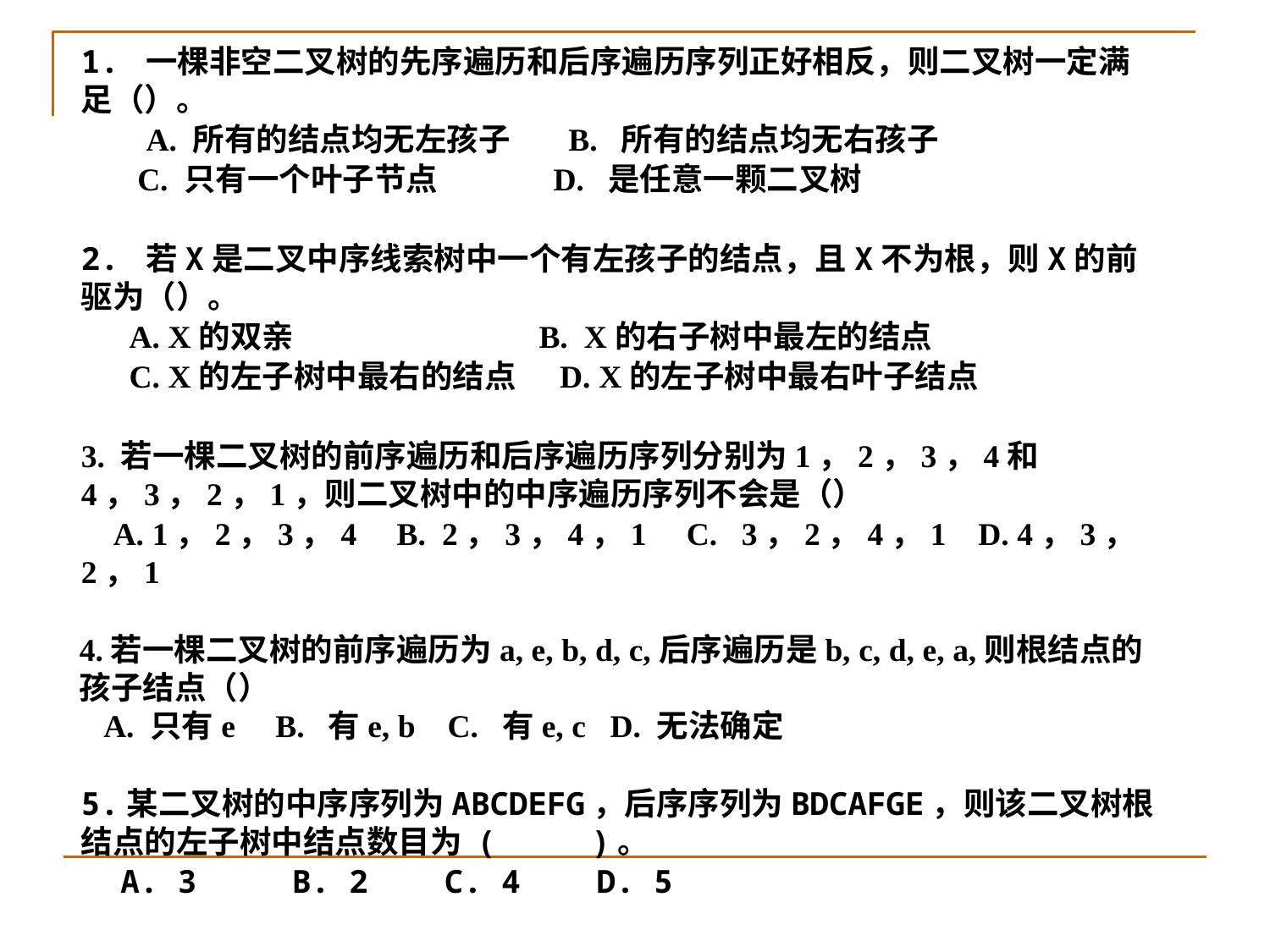

1. 一棵非空二叉树的先序遍历和后序遍历序列正好相反，则二叉树一定满足（）。
    A. 所有的结点均无左孩子       B.  所有的结点均无右孩子
       C. 只有一个叶子节点               D.  是任意一颗二叉树

2. 若X是二叉中序线索树中一个有左孩子的结点，且X不为根，则X的前驱为（）。
      A. X的双亲                                 B.  X的右子树中最左的结点
      C. X的左子树中最右的结点     D. X的左子树中最右叶子结点

3. 若一棵二叉树的前序遍历和后序遍历序列分别为1，2，3，4和4，3，2，1，则二叉树中的中序遍历序列不会是（）
    A. 1，2，3，4     B.  2，3，4，1     C.   3，2，4，1    D. 4，3，2，1

4.若一棵二叉树的前序遍历为a, e, b, d, c,后序遍历是b, c, d, e, a,则根结点的孩子结点（）
   A. 只有e     B.  有e, b    C.  有e, c   D. 无法确定

5.某二叉树的中序序列为ABCDEFG，后序序列为BDCAFGE，则该二叉树根结点的左子树中结点数目为 (     )。
　A. 3     B. 2    C. 4    D. 5